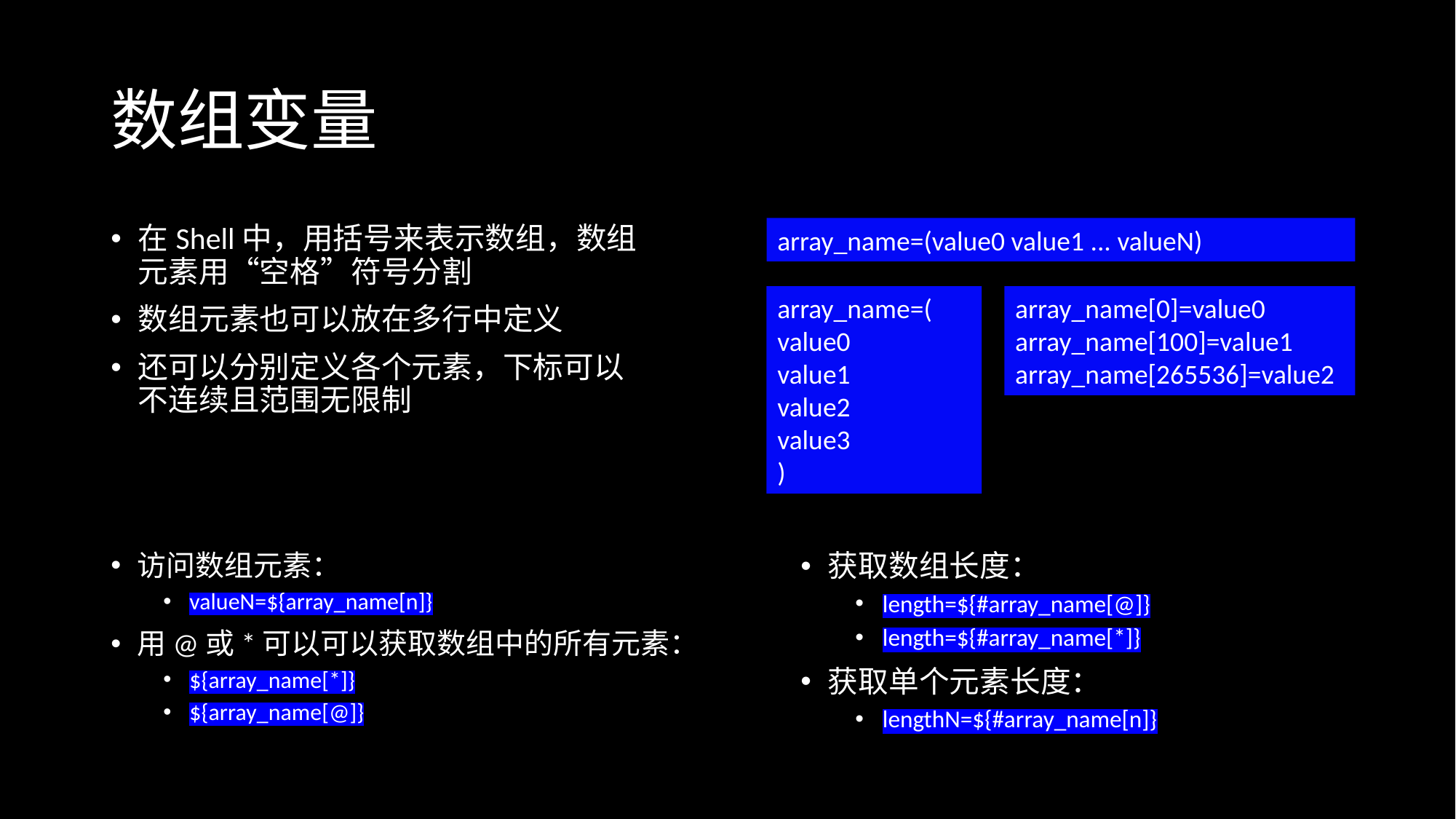

# 数组变量
在Shell中，用括号来表示数组，数组元素用“空格”符号分割
数组元素也可以放在多行中定义
还可以分别定义各个元素，下标可以不连续且范围无限制

array_name=(value0 value1 ... valueN)
array_name=(
value0
value1
value2
value3
)
array_name[0]=value0
array_name[100]=value1
array_name[265536]=value2
访问数组元素：
valueN=${array_name[n]}
用@或*可以可以获取数组中的所有元素：
${array_name[*]}
${array_name[@]}
获取数组长度：
length=${#array_name[@]}
length=${#array_name[*]}
获取单个元素长度：
lengthN=${#array_name[n]}